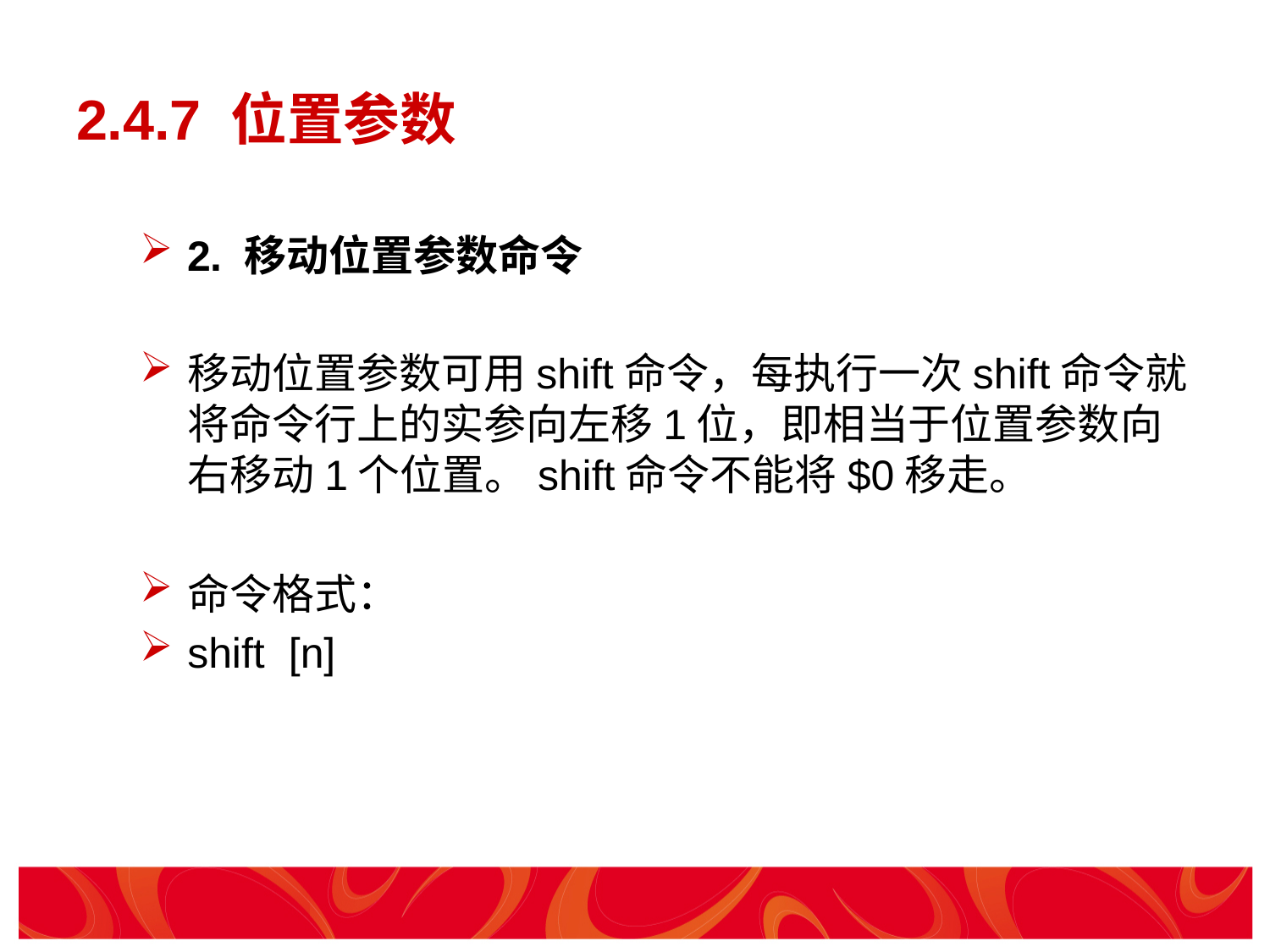

# 2.4.7 位置参数
2. 移动位置参数命令

移动位置参数可用shift命令，每执行一次shift命令就将命令行上的实参向左移1位，即相当于位置参数向右移动1个位置。shift命令不能将$0移走。

命令格式：
shift  [n]